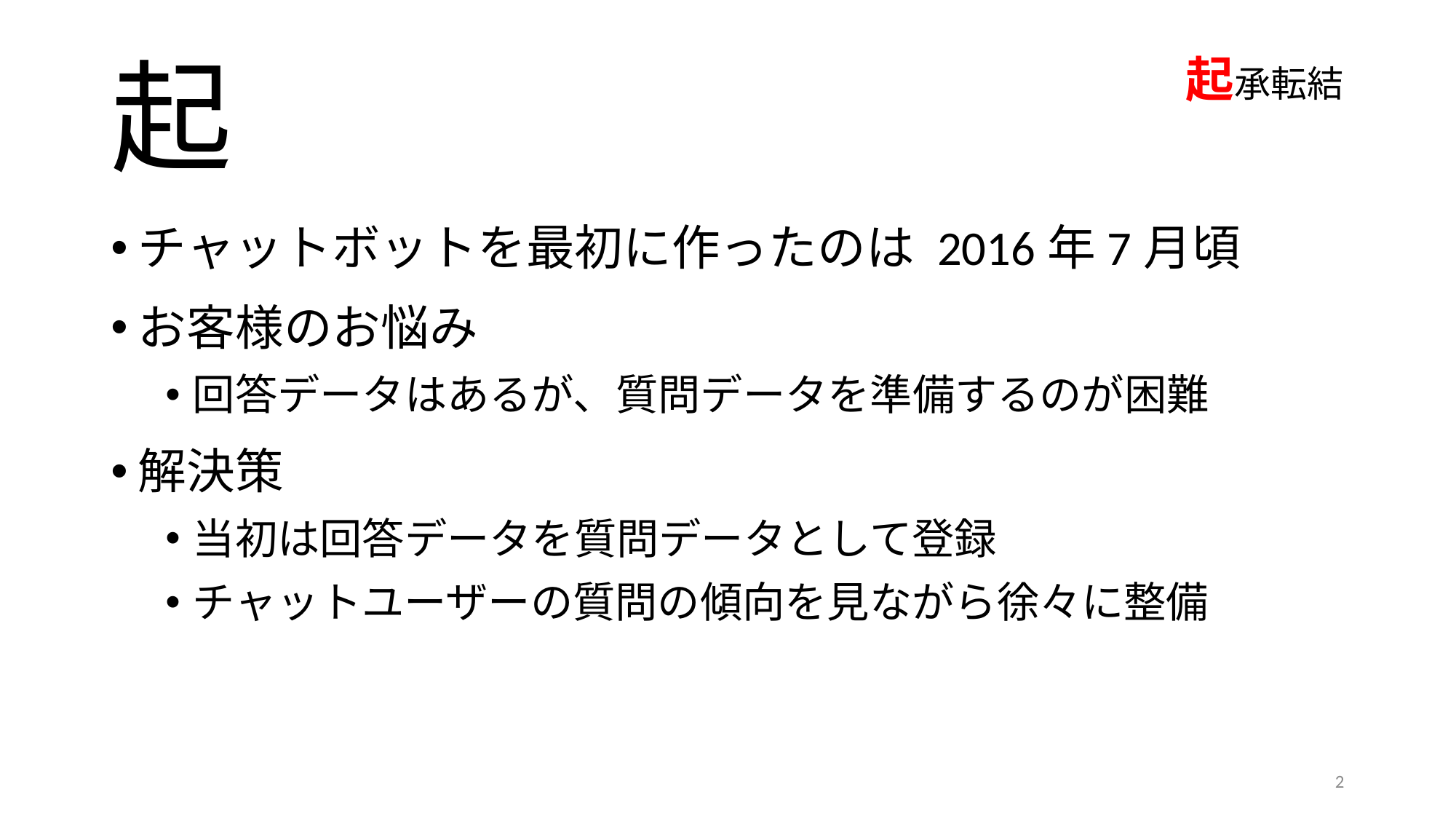

# 起
起承転結
チャットボットを最初に作ったのは 2016年7月頃
お客様のお悩み
回答データはあるが、質問データを準備するのが困難
解決策
当初は回答データを質問データとして登録
チャットユーザーの質問の傾向を見ながら徐々に整備
2